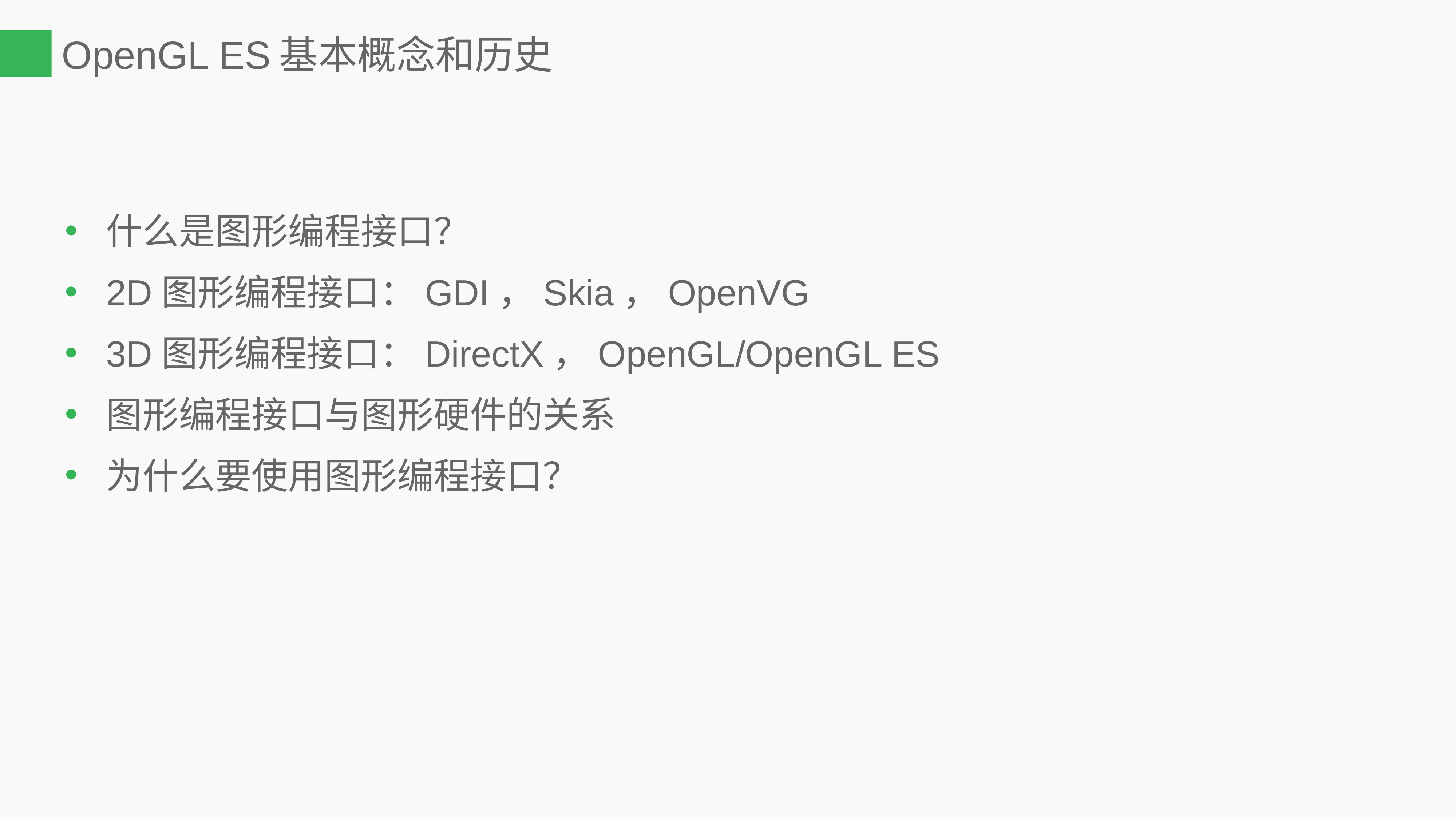

# OpenGL ES基本概念和历史
什么是图形编程接口？
2D图形编程接口：GDI，Skia，OpenVG
3D图形编程接口：DirectX，OpenGL/OpenGL ES
图形编程接口与图形硬件的关系
为什么要使用图形编程接口？